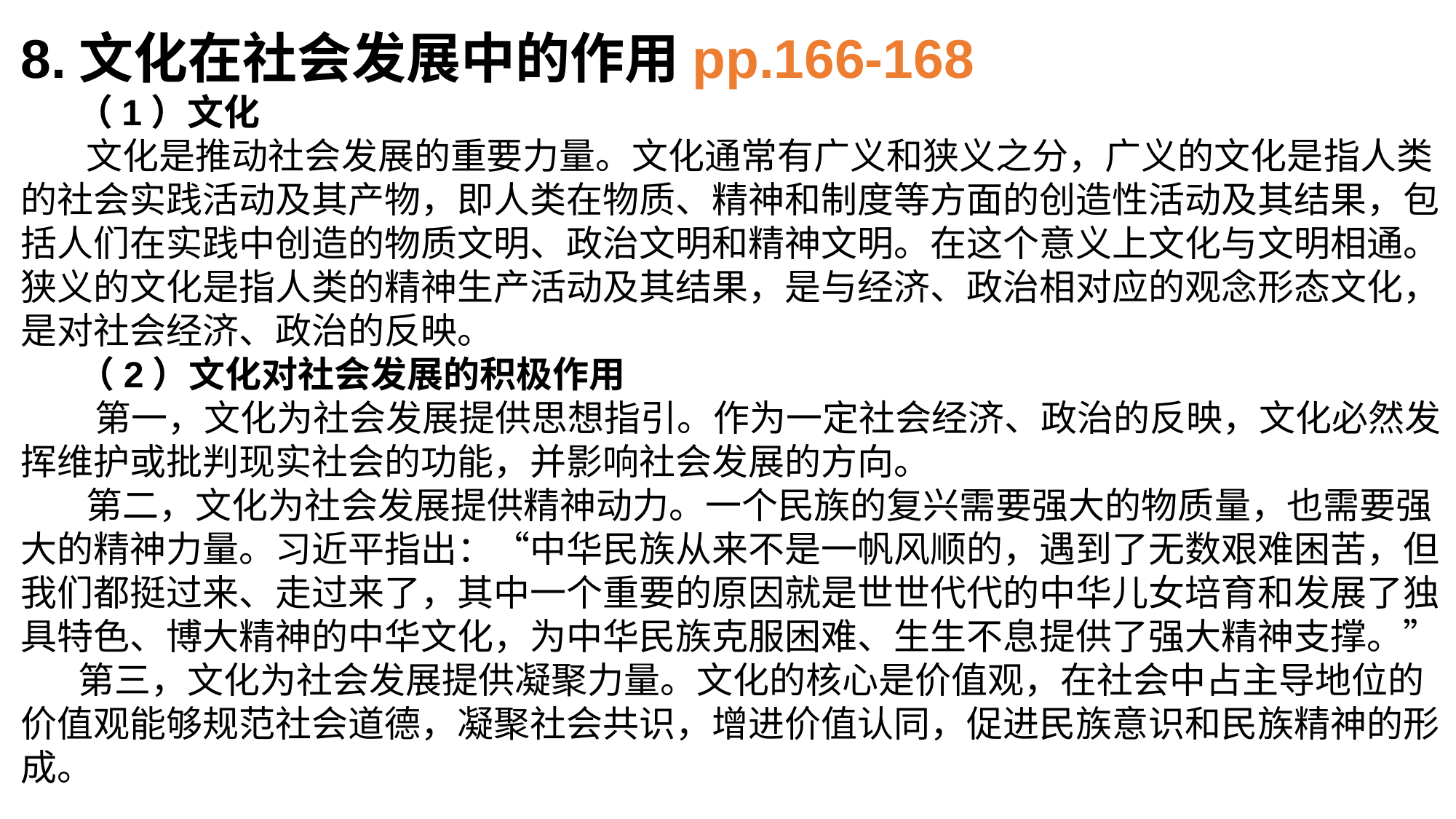

8.文化在社会发展中的作用pp.166-168
        （1）文化
       文化是推动社会发展的重要力量。文化通常有广义和狭义之分，广义的文化是指人类的社会实践活动及其产物，即人类在物质、精神和制度等方面的创造性活动及其结果，包括人们在实践中创造的物质文明、政治文明和精神文明。在这个意义上文化与文明相通。狭义的文化是指人类的精神生产活动及其结果，是与经济、政治相对应的观念形态文化，是对社会经济、政治的反映。
      （2）文化对社会发展的积极作用
        第一，文化为社会发展提供思想指引。作为一定社会经济、政治的反映，文化必然发挥维护或批判现实社会的功能，并影响社会发展的方向。
       第二，文化为社会发展提供精神动力。一个民族的复兴需要强大的物质量，也需要强大的精神力量。习近平指出：“中华民族从来不是一帆风顺的，遇到了无数艰难困苦，但我们都挺过来、走过来了，其中一个重要的原因就是世世代代的中华儿女培育和发展了独具特色、博大精神的中华文化，为中华民族克服困难、生生不息提供了强大精神支撑。”
      第三，文化为社会发展提供凝聚力量。文化的核心是价值观，在社会中占主导地位的价值观能够规范社会道德，凝聚社会共识，增进价值认同，促进民族意识和民族精神的形成。